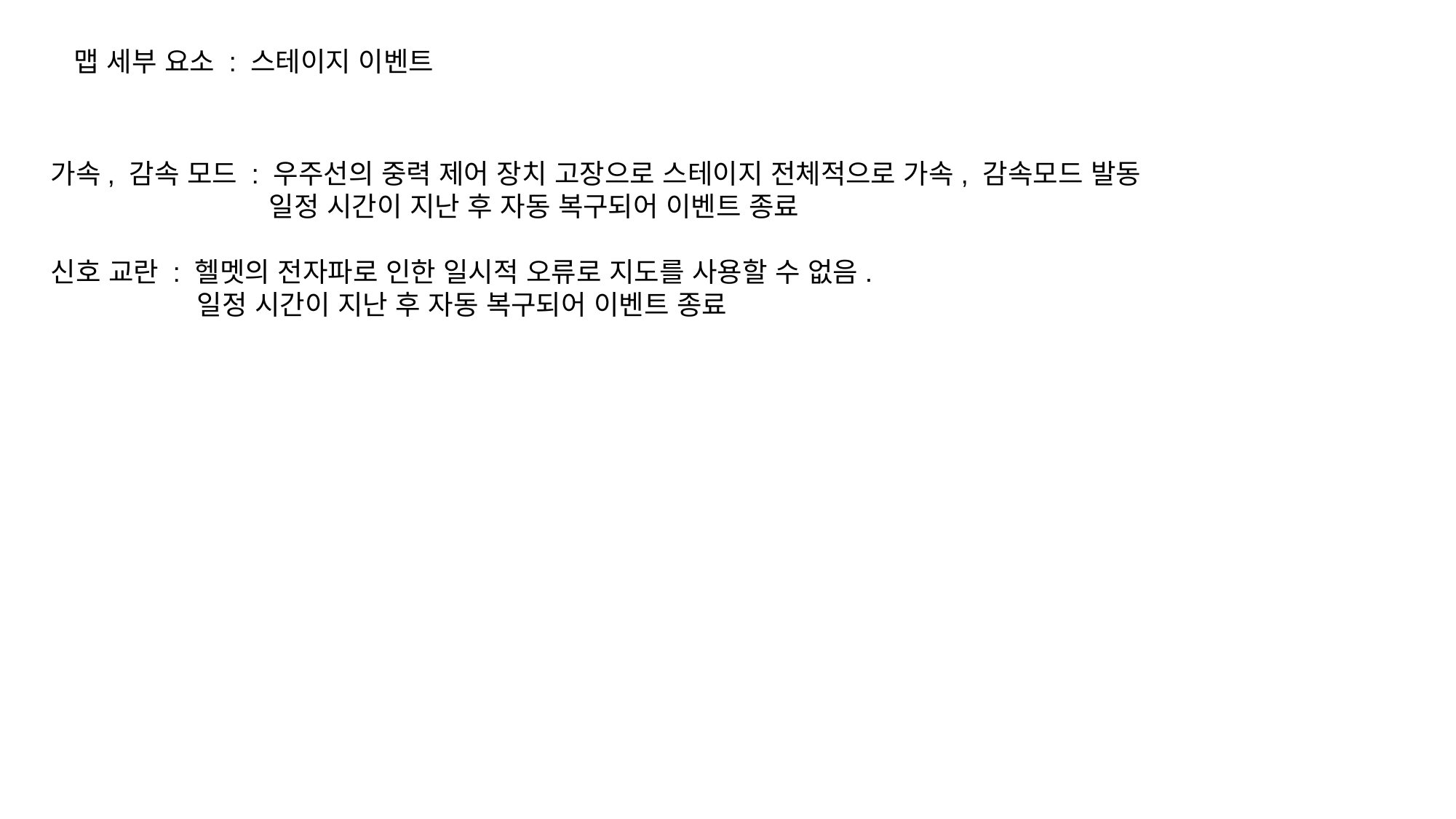

맵 세부 요소 : 스테이지 이벤트
가속, 감속 모드 : 우주선의 중력 제어 장치 고장으로 스테이지 전체적으로 가속, 감속모드 발동
		일정 시간이 지난 후 자동 복구되어 이벤트 종료

신호 교란 : 헬멧의 전자파로 인한 일시적 오류로 지도를 사용할 수 없음.
	    일정 시간이 지난 후 자동 복구되어 이벤트 종료